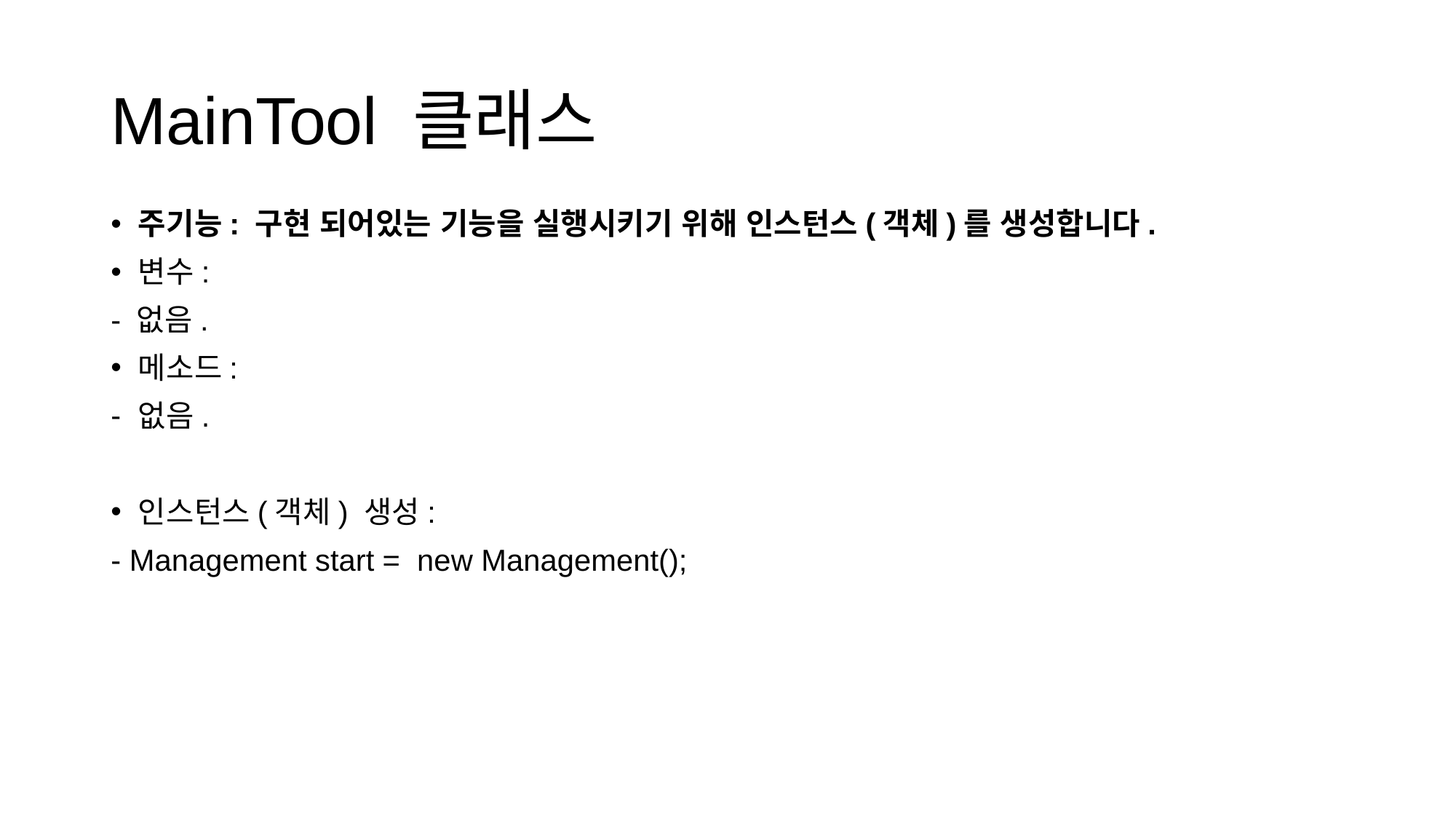

# MainTool 클래스
주기능: 구현 되어있는 기능을 실행시키기 위해 인스턴스(객체)를 생성합니다.
변수:
- 없음.
메소드:
없음.

인스턴스(객체) 생성:
- Management start =  new Management();